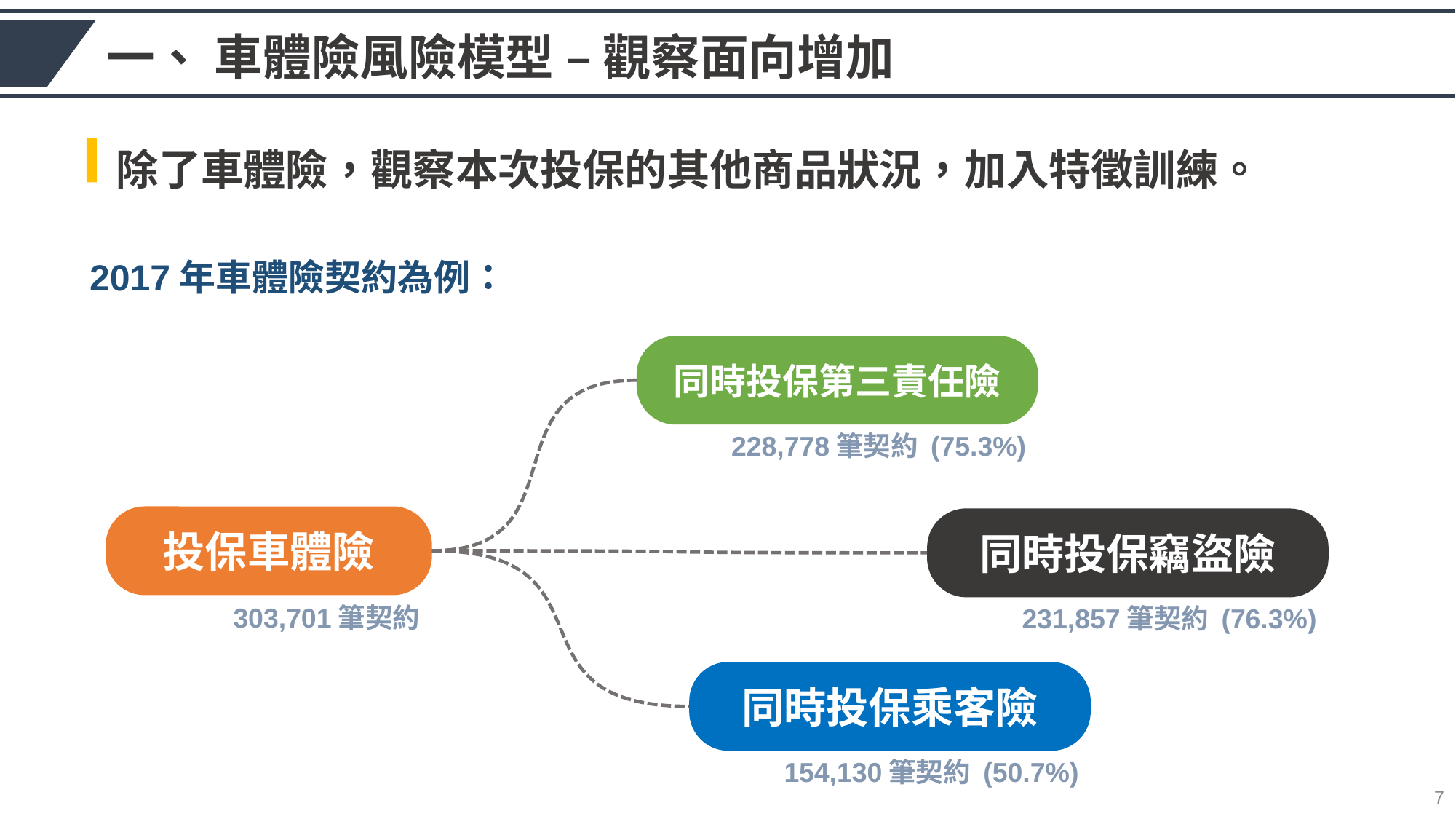

一、 車體險風險模型 – 觀察面向增加
除了車體險，觀察本次投保的其他商品狀況，加入特徵訓練。

2017年車體險契約為例：
同時投保第三責任險
228,778筆契約 (75.3%)
投保車體險
同時投保竊盜險
231,857筆契約 (76.3%)
303,701筆契約
同時投保乘客險
154,130筆契約 (50.7%)
7